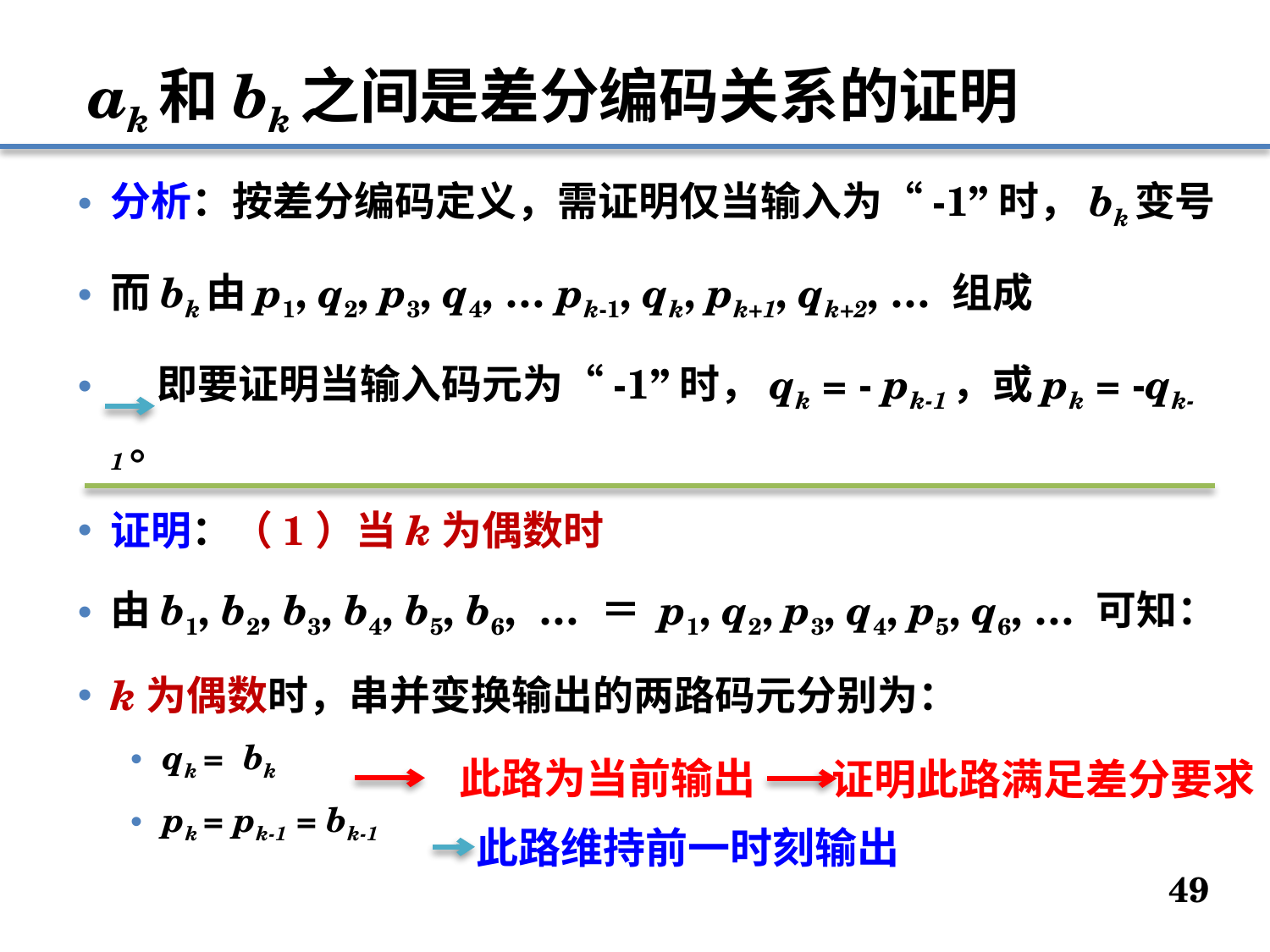

# ak和bk之间是差分编码关系的证明
分析：按差分编码定义，需证明仅当输入为“-1”时，bk变号
而bk由p1, q2, p3, q4, … pk-1, qk, pk+1, qk+2, … 组成
    即要证明当输入码元为“-1”时，qk = - pk-1，或pk = -qk-1。
证明：（1）当k为偶数时
由b1, b2, b3, b4, b5, b6,  … ＝ p1, q2, p3, q4, p5, q6, … 可知：
k为偶数时，串并变换输出的两路码元分别为：
qk =  bk
pk = pk-1 = bk-1
此路为当前输出
证明此路满足差分要求
此路维持前一时刻输出
49